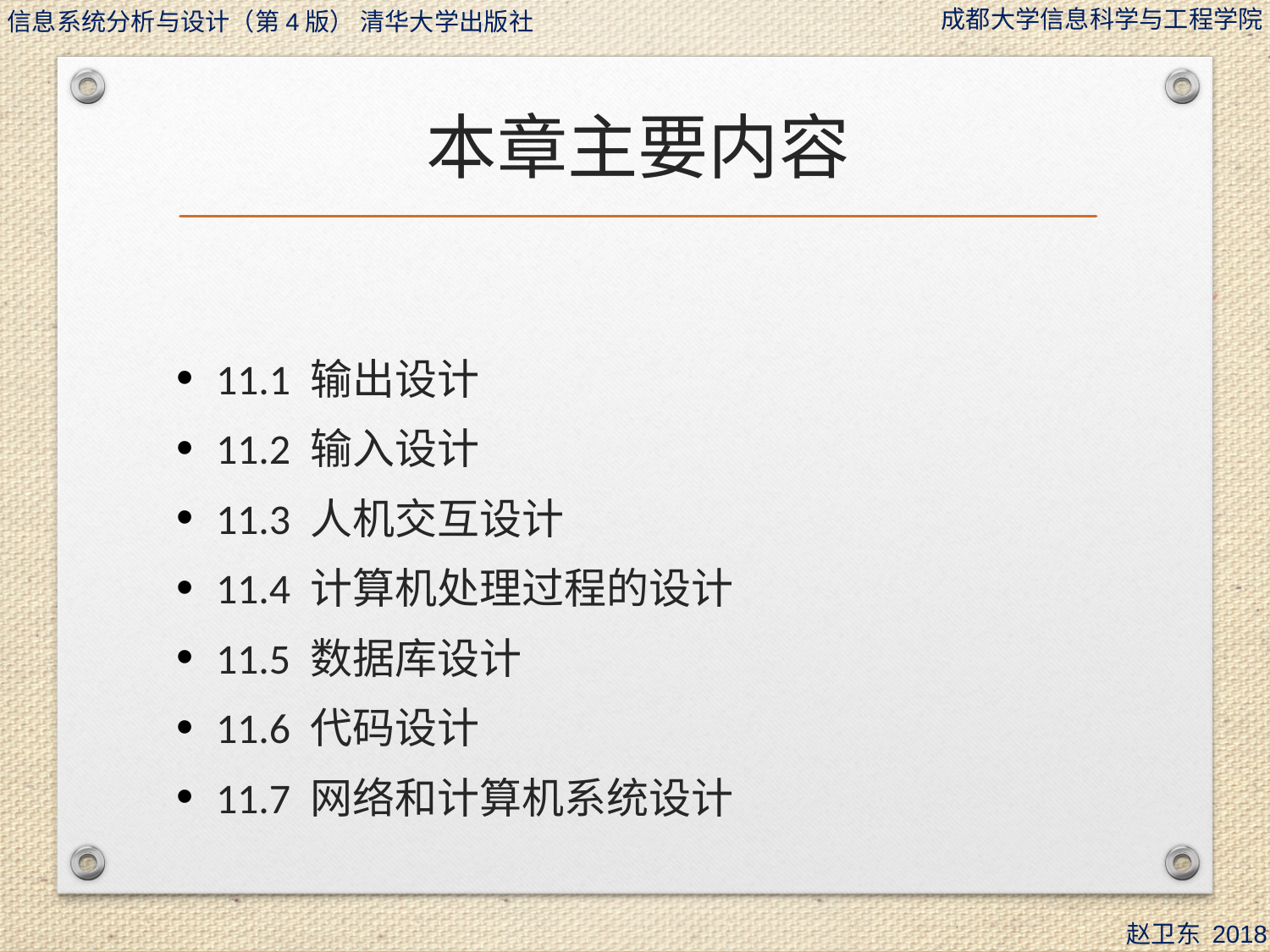

# 本章主要内容
11.1 输出设计
11.2 输入设计
11.3 人机交互设计
11.4 计算机处理过程的设计
11.5 数据库设计
11.6 代码设计
11.7 网络和计算机系统设计